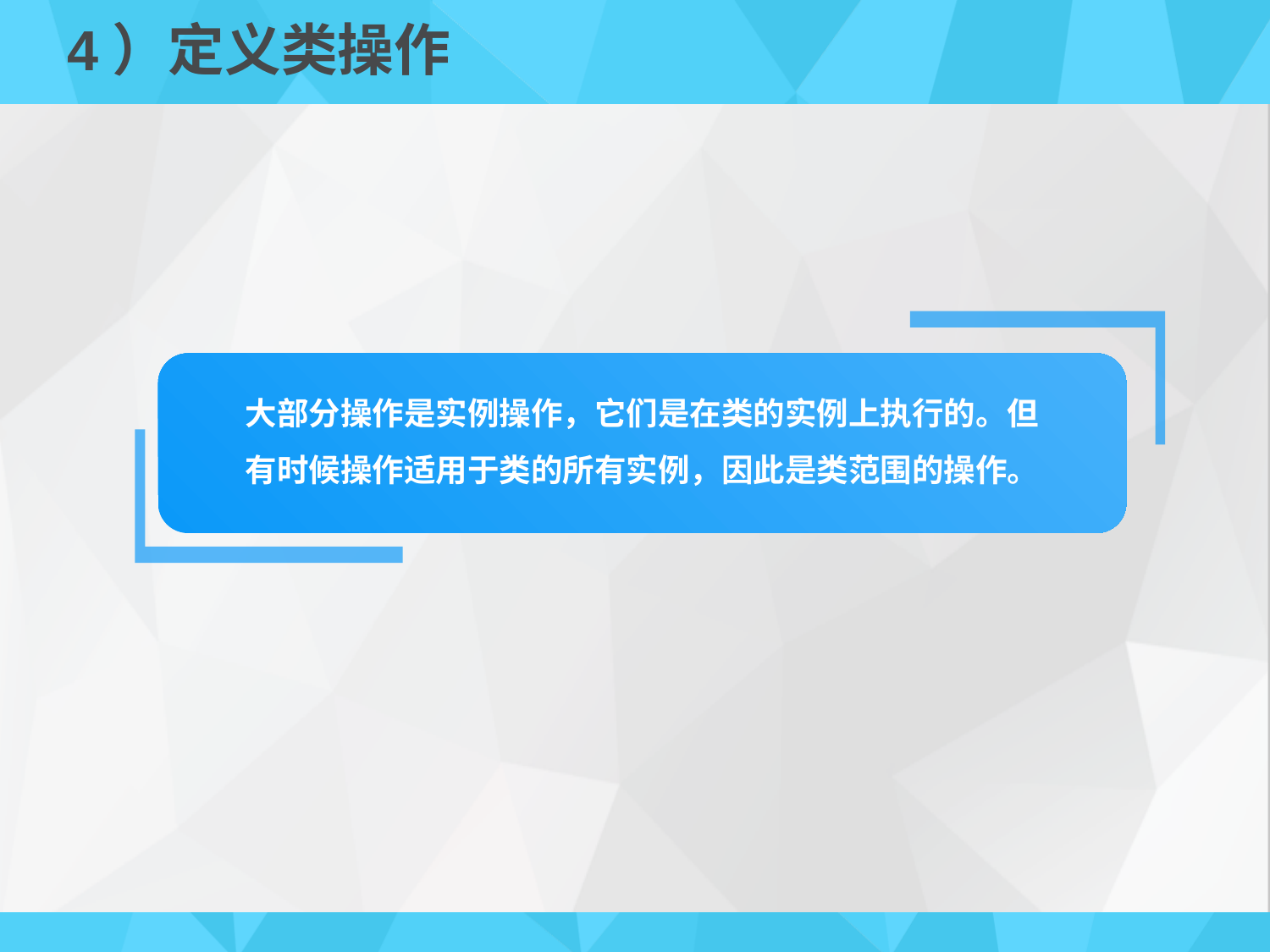

# 4）定义类操作

大部分操作是实例操作，它们是在类的实例上执行的。但
有时候操作适用于类的所有实例，因此是类范围的操作。